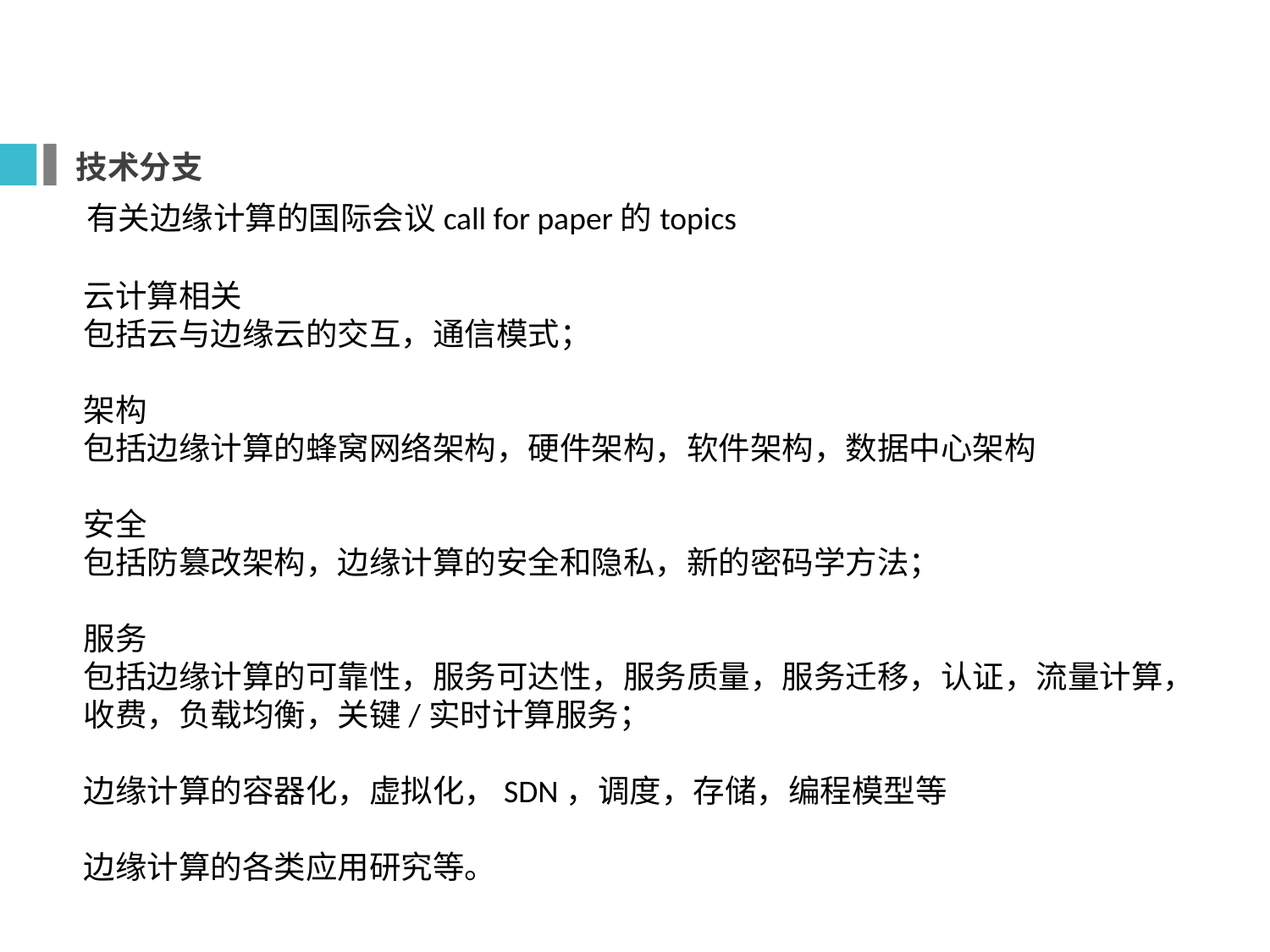

技术分支

有关边缘计算的国际会议call for paper的topics
云计算相关
包括云与边缘云的交互，通信模式；

架构
包括边缘计算的蜂窝网络架构，硬件架构，软件架构，数据中心架构

安全
包括防篡改架构，边缘计算的安全和隐私，新的密码学方法；

服务
包括边缘计算的可靠性，服务可达性，服务质量，服务迁移，认证，流量计算，收费，负载均衡，关键/实时计算服务；

边缘计算的容器化，虚拟化，SDN，调度，存储，编程模型等

边缘计算的各类应用研究等。